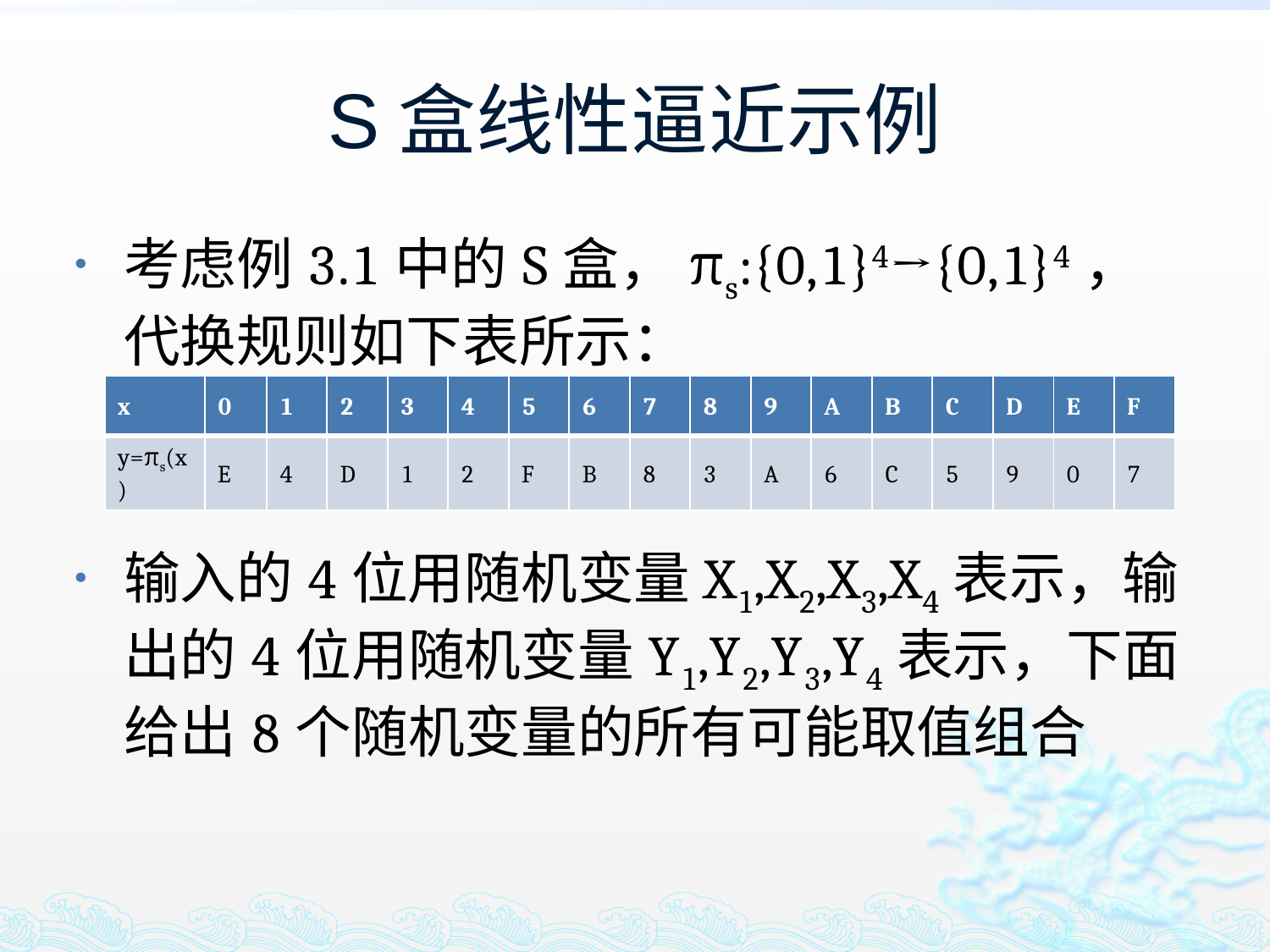

# S盒线性逼近示例
考虑例3.1中的S盒，πs:{0,1}4→{0,1}4，代换规则如下表所示：

输入的4位用随机变量X1,X2,X3,X4表示，输出的4位用随机变量Y1,Y2,Y3,Y4表示，下面给出8个随机变量的所有可能取值组合
| x | 0 | 1 | 2 | 3 | 4 | 5 | 6 | 7 | 8 | 9 | A | B | C | D | E | F |
| --- | --- | --- | --- | --- | --- | --- | --- | --- | --- | --- | --- | --- | --- | --- | --- | --- |
| y=πs(x) | E | 4 | D | 1 | 2 | F | B | 8 | 3 | A | 6 | C | 5 | 9 | 0 | 7 |